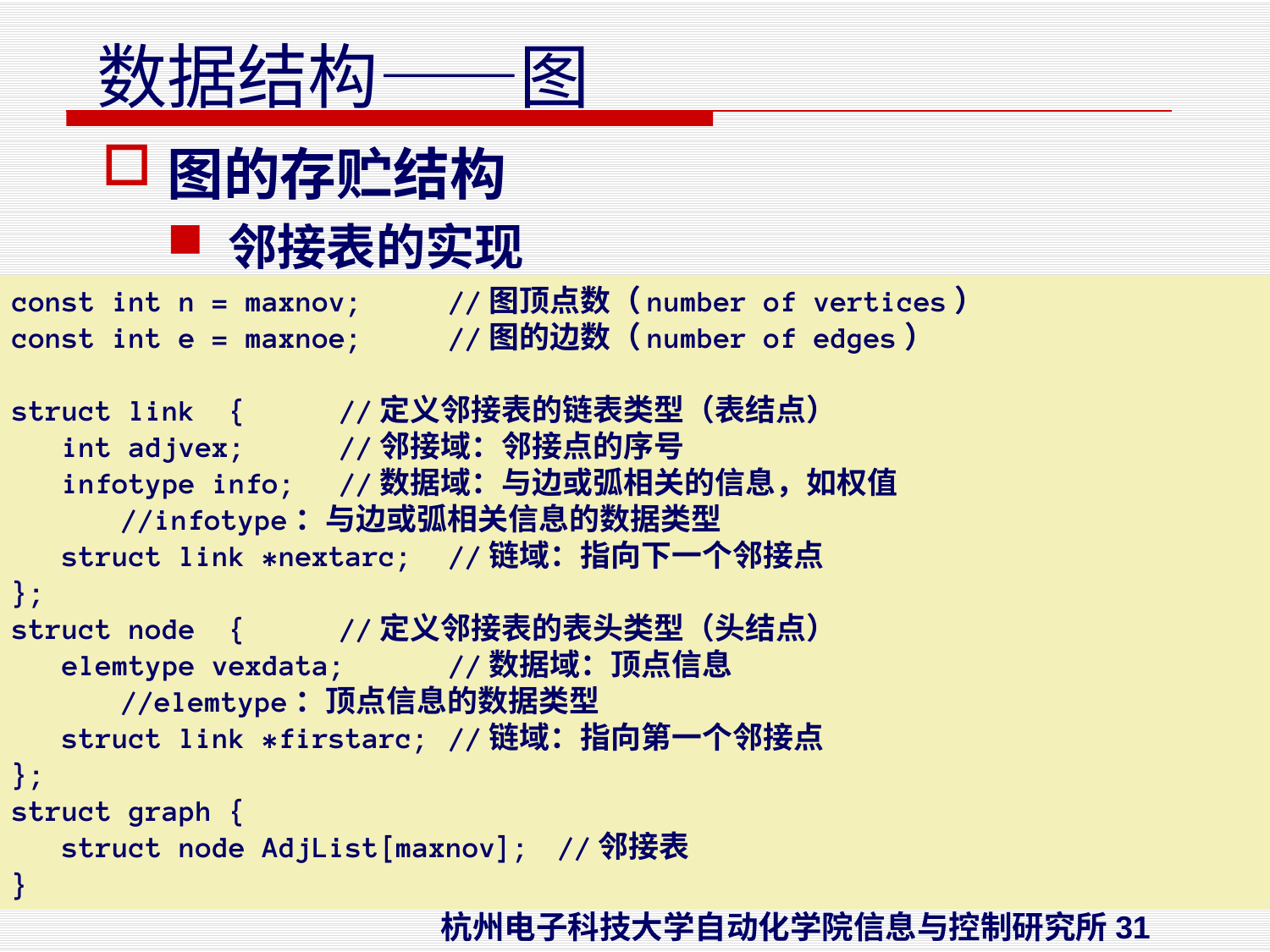

图的存贮结构
邻接表的实现
const int n = maxnov;	//图顶点数（number of vertices）
const int e = maxnoe;	//图的边数（number of edges）

struct link  {		//定义邻接表的链表类型（表结点）
   int adjvex;		//邻接域：邻接点的序号
   infotype info; 		//数据域：与边或弧相关的信息，如权值
				//infotype：与边或弧相关信息的数据类型
   struct link *nextarc;	//链域：指向下一个邻接点
};
struct node  {		//定义邻接表的表头类型（头结点）
   elemtype vexdata;		//数据域：顶点信息
				//elemtype：顶点信息的数据类型
   struct link *firstarc;	//链域：指向第一个邻接点
};
struct graph {
   struct node AdjList[maxnov];	//邻接表
}